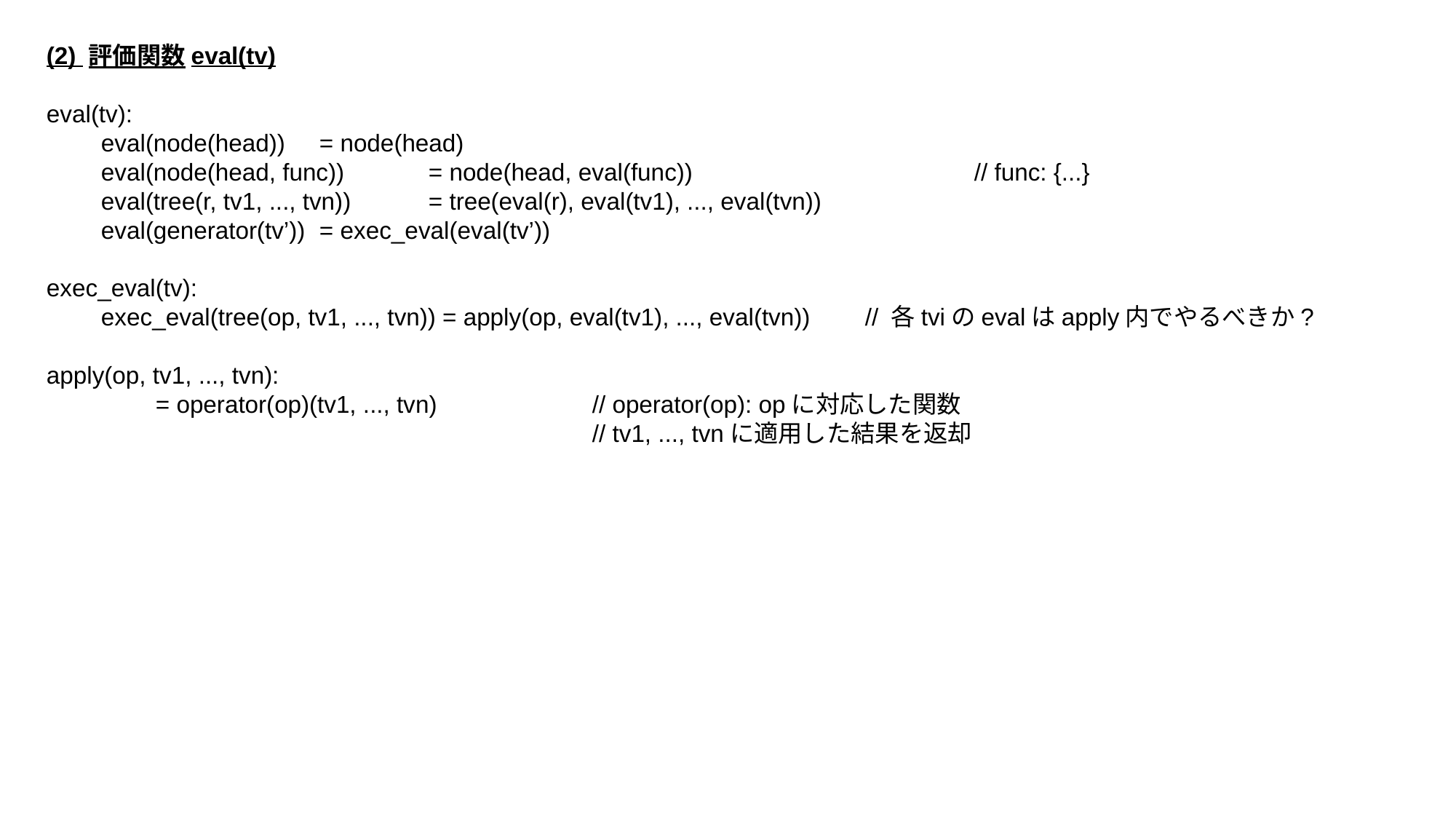

(2) 評価関数eval(tv)

eval(tv):
eval(node(head))	= node(head)
eval(node(head, func))	= node(head, eval(func))			// func: {...}
eval(tree(r, tv1, ..., tvn))	= tree(eval(r), eval(tv1), ..., eval(tvn))
eval(generator(tv’))	= exec_eval(eval(tv’))

exec_eval(tv):
exec_eval(tree(op, tv1, ..., tvn)) = apply(op, eval(tv1), ..., eval(tvn))	// 各tviのevalはapply内でやるべきか?

apply(op, tv1, ..., tvn):
	= operator(op)(tv1, ..., tvn)		// operator(op): opに対応した関数
					// tv1, ..., tvnに適用した結果を返却